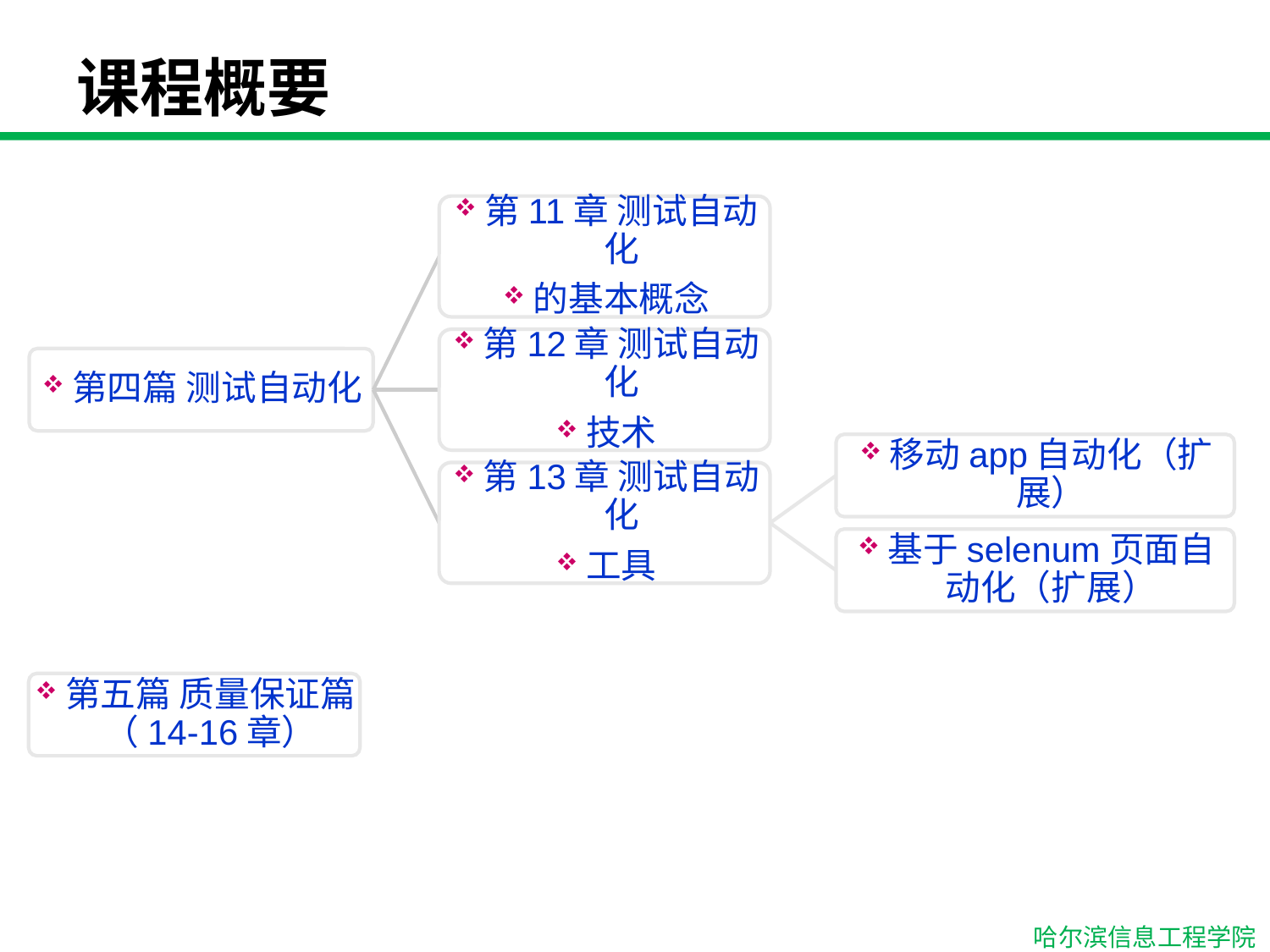

# 课程概要
第四篇 测试自动化

第11章 测试自动化
的基本概念

第12章 测试自动化
技术

第13章 测试自动化
工具

移动app自动化（扩展）

基于selenum页面自动化（扩展）
第五篇 质量保证篇（14-16章）